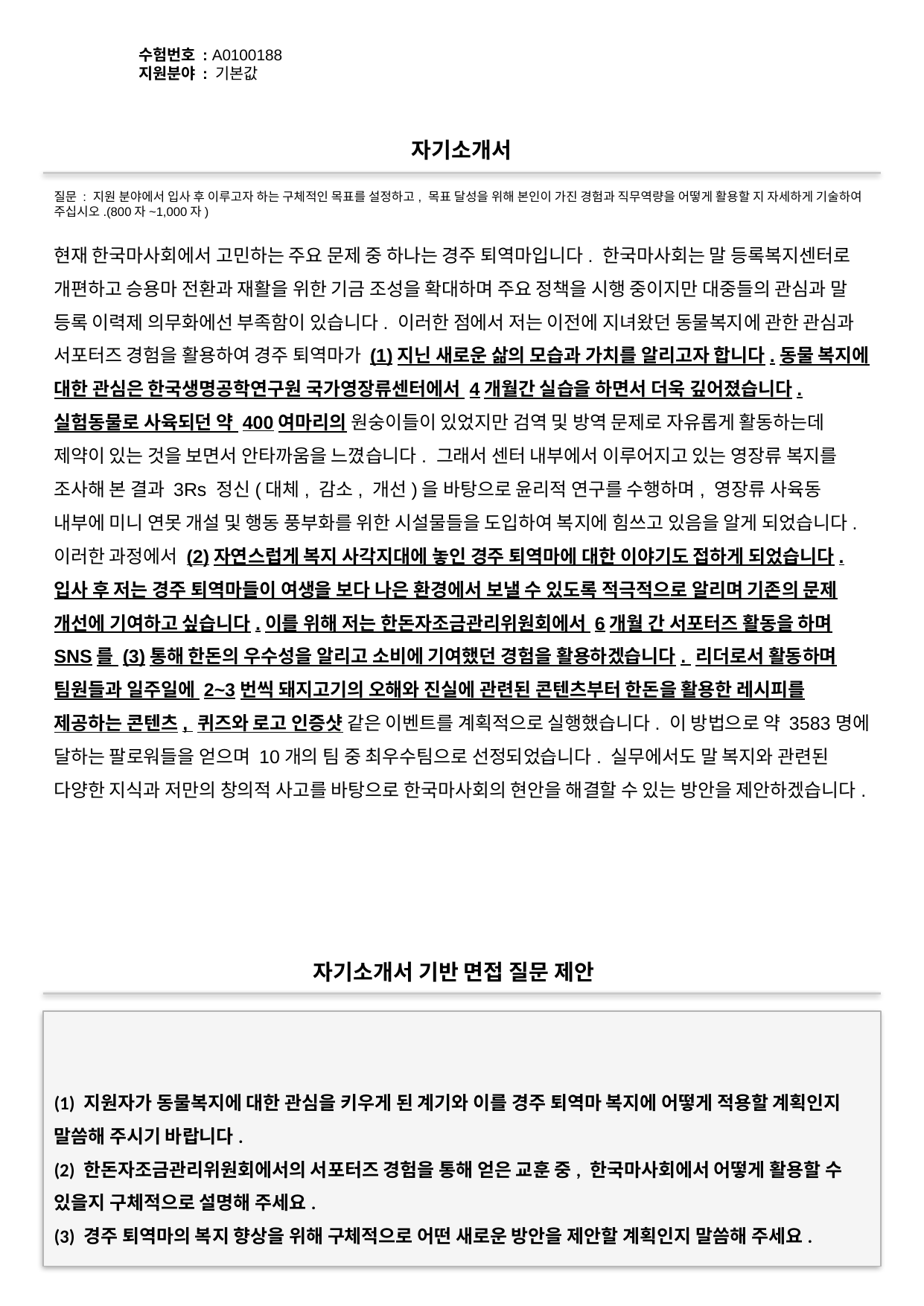

수험번호 : A0100188
지원분야 : 기본값
#

자기소개서

질문 : 지원 분야에서 입사 후 이루고자 하는 구체적인 목표를 설정하고, 목표 달성을 위해 본인이 가진 경험과 직무역량을 어떻게 활용할 지 자세하게 기술하여 주십시오.(800자~1,000자)

현재 한국마사회에서 고민하는 주요 문제 중 하나는 경주 퇴역마입니다. 한국마사회는 말 등록복지센터로 개편하고 승용마 전환과 재활을 위한 기금 조성을 확대하며 주요 정책을 시행 중이지만 대중들의 관심과 말 등록 이력제 의무화에선 부족함이 있습니다. 이러한 점에서 저는 이전에 지녀왔던 동물복지에 관한 관심과 서포터즈 경험을 활용하여 경주 퇴역마가 (1)지닌 새로운 삶의 모습과 가치를 알리고자 합니다.동물 복지에 대한 관심은 한국생명공학연구원 국가영장류센터에서 4개월간 실습을 하면서 더욱 깊어졌습니다. 실험동물로 사육되던 약 400여마리의 원숭이들이 있었지만 검역 및 방역 문제로 자유롭게 활동하는데 제약이 있는 것을 보면서 안타까움을 느꼈습니다. 그래서 센터 내부에서 이루어지고 있는 영장류 복지를 조사해 본 결과 3Rs 정신(대체, 감소, 개선)을 바탕으로 윤리적 연구를 수행하며, 영장류 사육동 내부에 미니 연못 개설 및 행동 풍부화를 위한 시설물들을 도입하여 복지에 힘쓰고 있음을 알게 되었습니다. 이러한 과정에서 (2)자연스럽게 복지 사각지대에 놓인 경주 퇴역마에 대한 이야기도 접하게 되었습니다. 입사 후 저는 경주 퇴역마들이 여생을 보다 나은 환경에서 보낼 수 있도록 적극적으로 알리며 기존의 문제 개선에 기여하고 싶습니다.이를 위해 저는 한돈자조금관리위원회에서 6개월 간 서포터즈 활동을 하며 SNS를 (3)통해 한돈의 우수성을 알리고 소비에 기여했던 경험을 활용하겠습니다. 리더로서 활동하며 팀원들과 일주일에 2~3번씩 돼지고기의 오해와 진실에 관련된 콘텐츠부터 한돈을 활용한 레시피를 제공하는 콘텐츠, 퀴즈와 로고 인증샷 같은 이벤트를 계획적으로 실행했습니다. 이 방법으로 약 3583명에 달하는 팔로워들을 얻으며 10개의 팀 중 최우수팀으로 선정되었습니다. 실무에서도 말 복지와 관련된 다양한 지식과 저만의 창의적 사고를 바탕으로 한국마사회의 현안을 해결할 수 있는 방안을 제안하겠습니다.

자기소개서 기반 면접 질문 제안

(1) 지원자가 동물복지에 대한 관심을 키우게 된 계기와 이를 경주 퇴역마 복지에 어떻게 적용할 계획인지 말씀해 주시기 바랍니다.
(2) 한돈자조금관리위원회에서의 서포터즈 경험을 통해 얻은 교훈 중, 한국마사회에서 어떻게 활용할 수 있을지 구체적으로 설명해 주세요.
(3) 경주 퇴역마의 복지 향상을 위해 구체적으로 어떤 새로운 방안을 제안할 계획인지 말씀해 주세요.